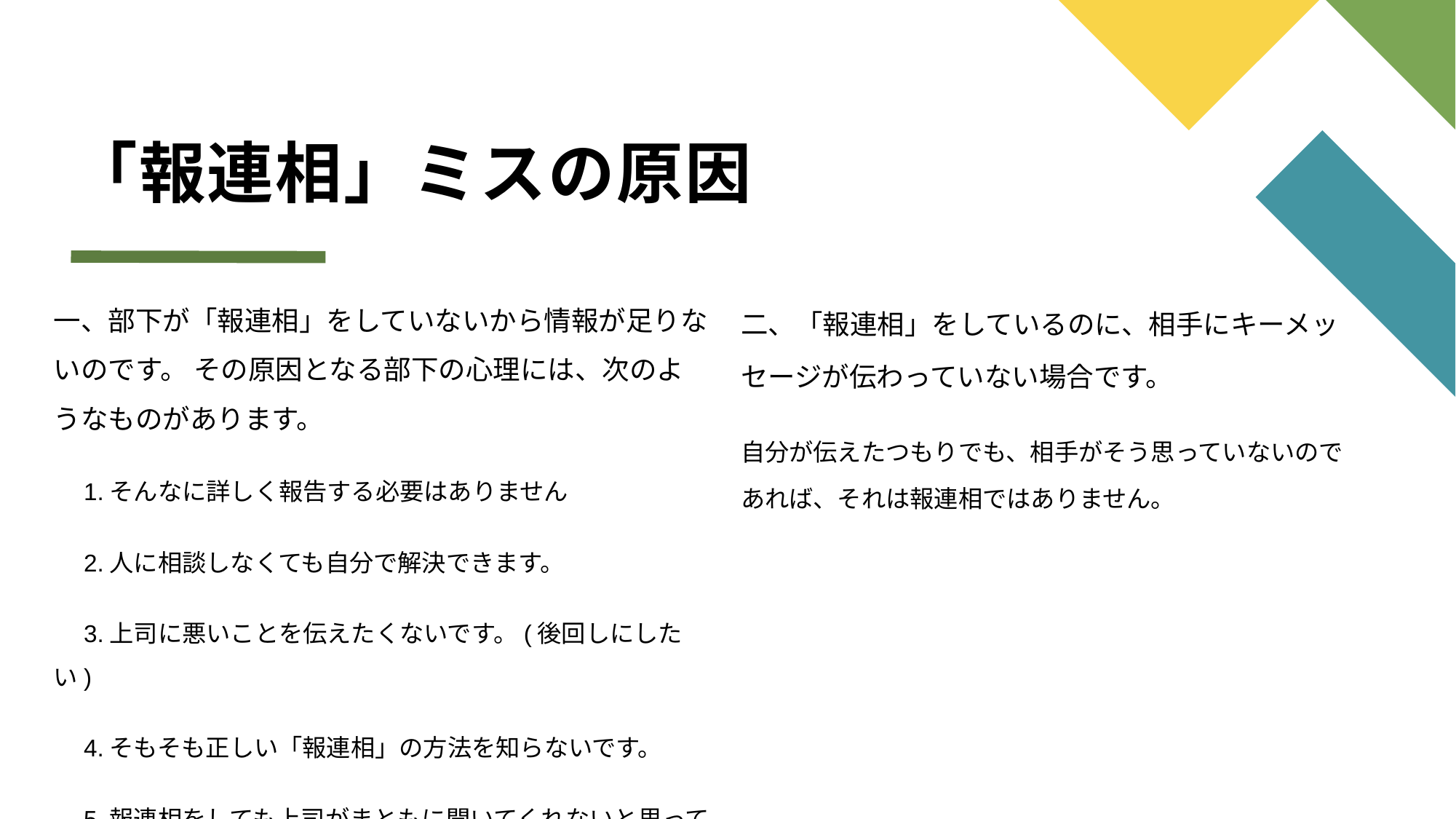

# 「報連相」ミスの原因
一、部下が「報連相」をしていないから情報が足りないのです。 その原因となる部下の心理には、次のようなものがあります。
　1.そんなに詳しく報告する必要はありません
　2.人に相談しなくても自分で解決できます。
　3.上司に悪いことを伝えたくないです。(後回しにしたい)
　4.そもそも正しい「報連相」の方法を知らないです。
　5.報連相をしても上司がまともに聞いてくれないと思っている

二、「報連相」をしているのに、相手にキーメッセージが伝わっていない場合です。
自分が伝えたつもりでも、相手がそう思っていないのであれば、それは報連相ではありません。